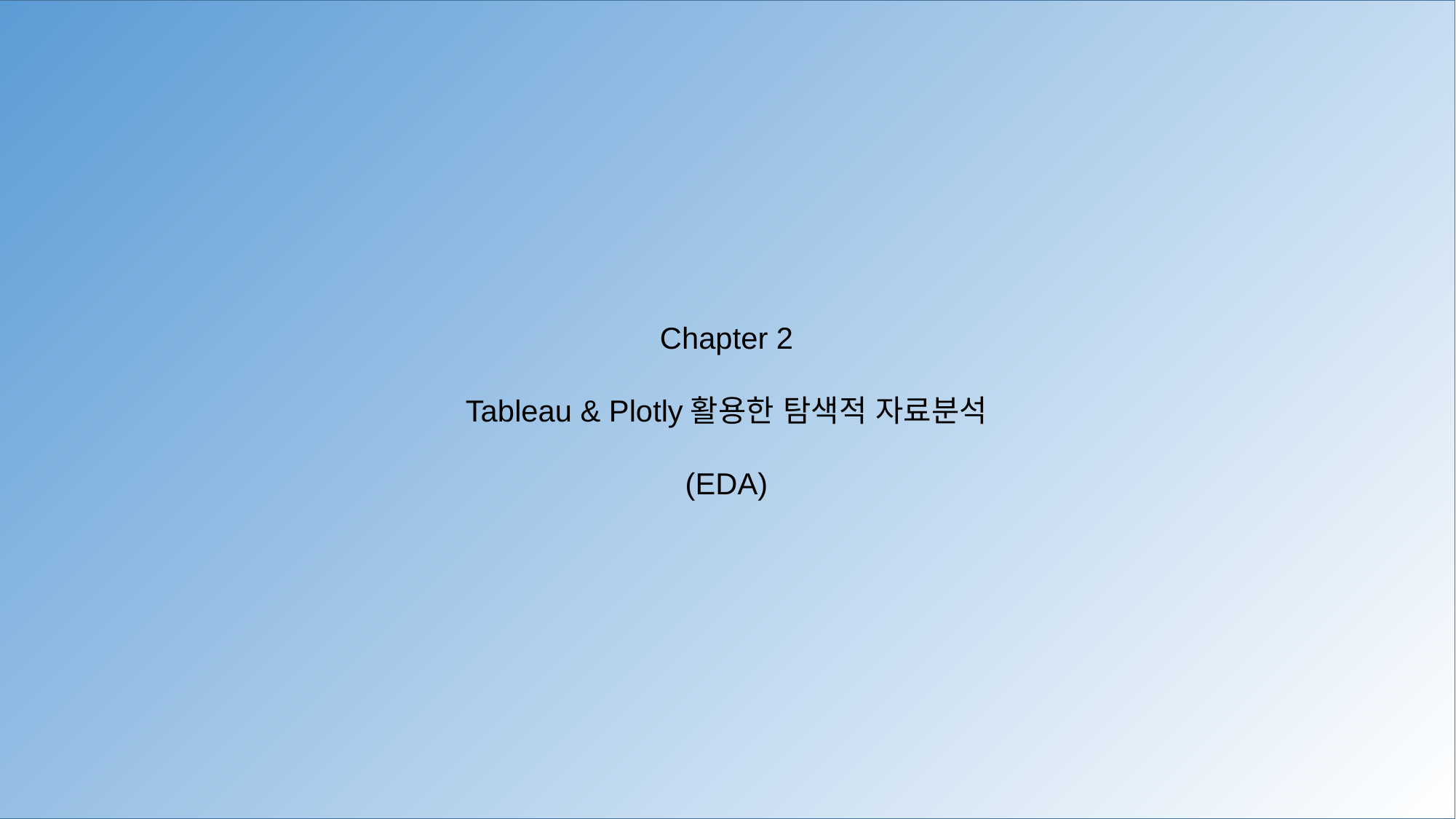

Chapter 2

Tableau & Plotly활용한 탐색적 자료분석

(EDA)